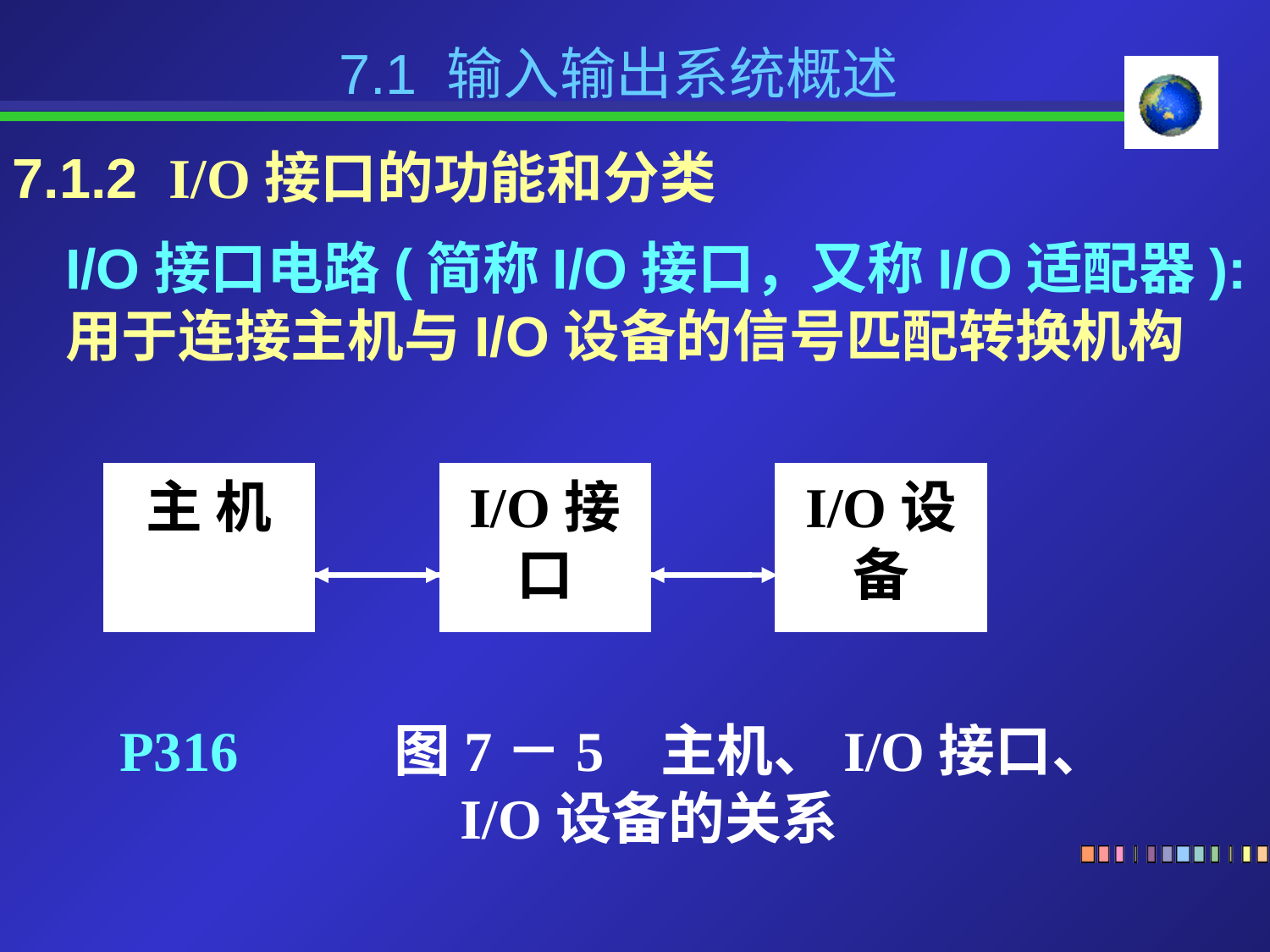

7.1 输入输出系统概述
7.1.2  I/O接口的功能和分类
I/O接口电路(简称I/O接口，又称I/O适配器):
用于连接主机与I/O设备的信号匹配转换机构
主 机
I/O接口
I/O设备

P316          图7－5   主机、I/O接口、
     I/O设备的关系
9